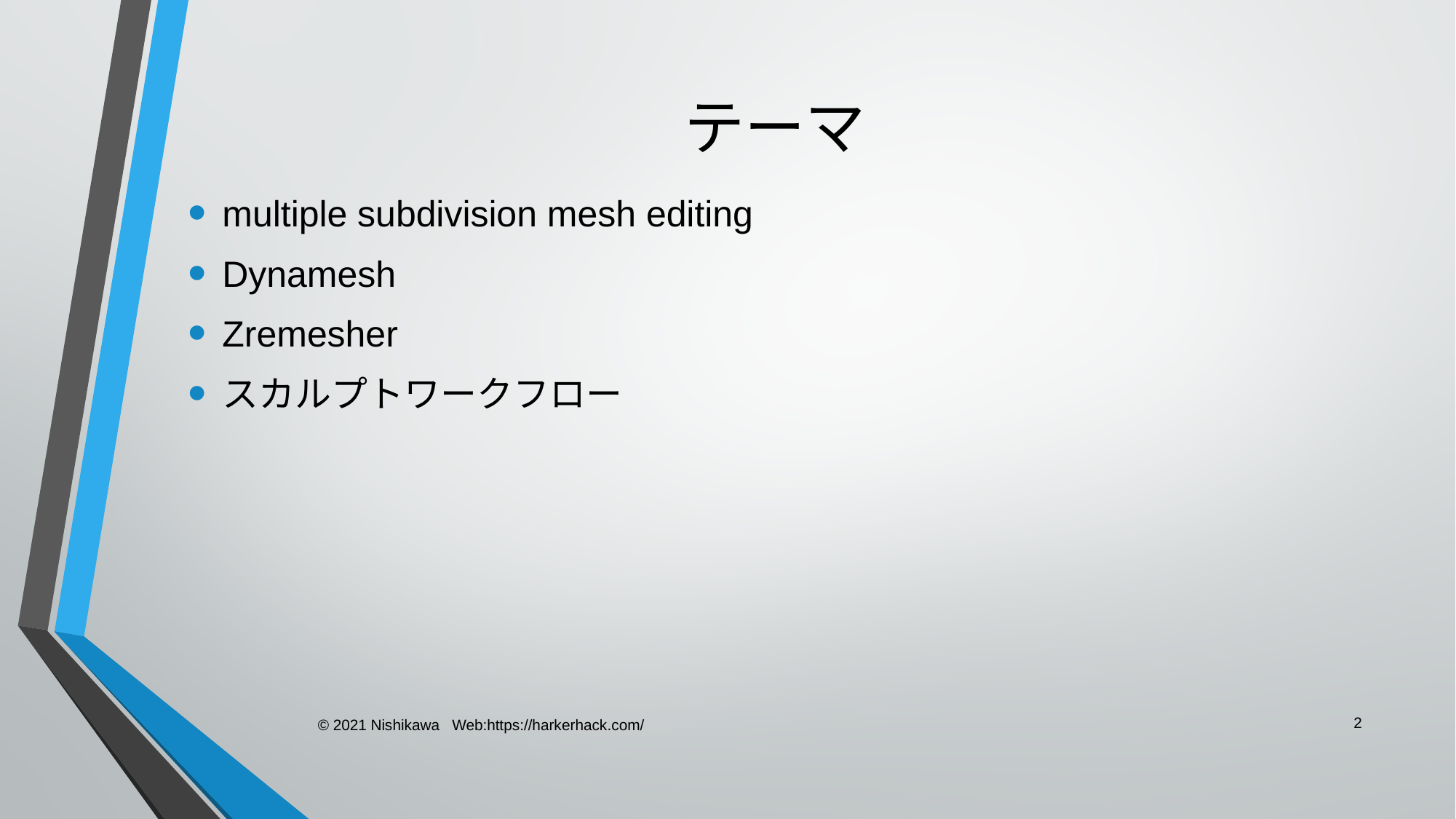

# テーマ
multiple subdivision mesh editing
Dynamesh
Zremesher
スカルプトワークフロー
2
© 2021 Nishikawa   Web:https://harkerhack.com/